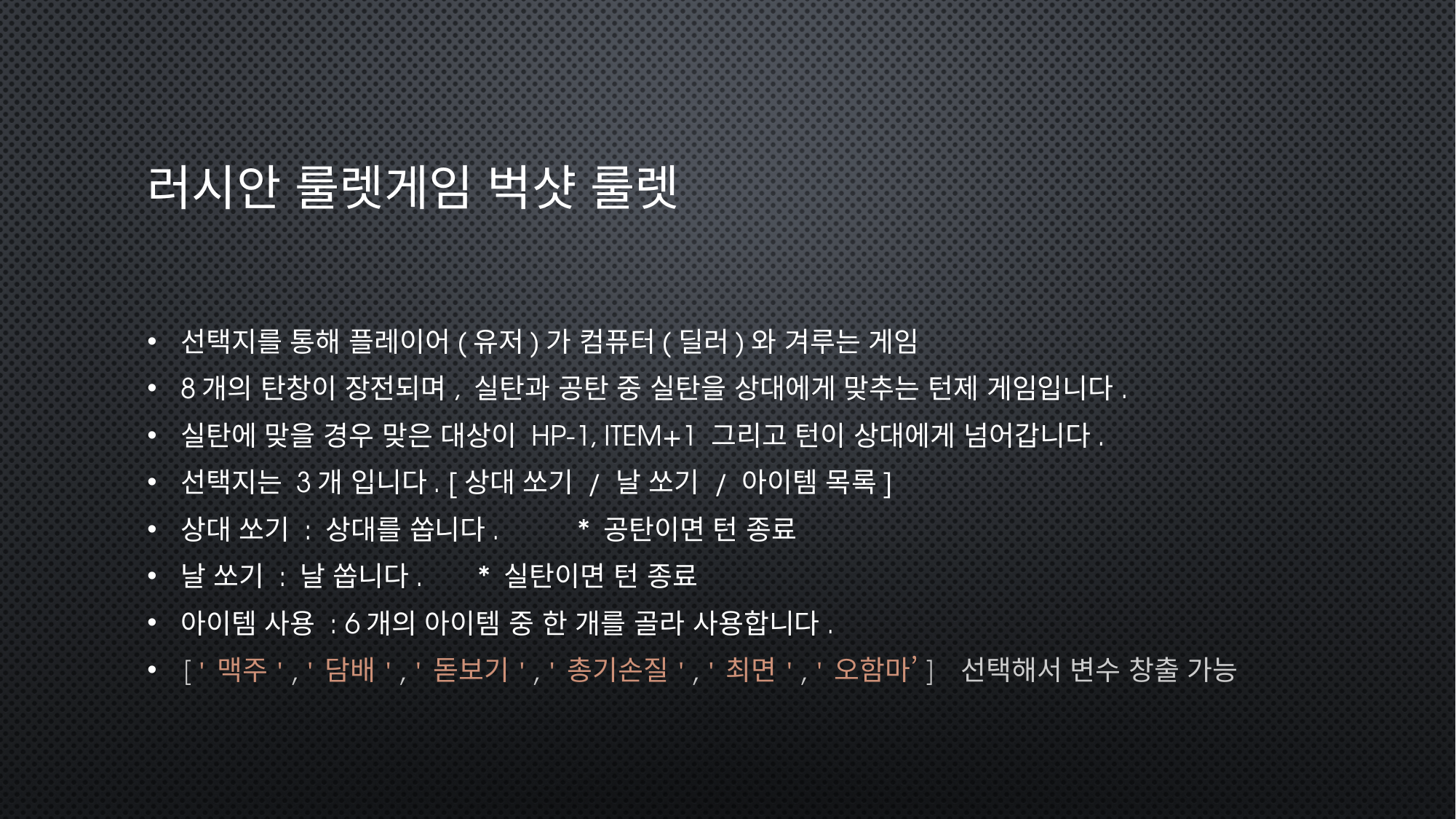

# 러시안 룰렛게임 벅샷 룰렛
선택지를 통해 플레이어(유저)가 컴퓨터(딜러)와 겨루는 게임
8개의 탄창이 장전되며, 실탄과 공탄 중 실탄을 상대에게 맞추는 턴제 게임입니다.
실탄에 맞을 경우 맞은 대상이 hp-1, item+1 그리고 턴이 상대에게 넘어갑니다.
선택지는 3개 입니다. [상대 쏘기 / 날 쏘기 / 아이템 목록]
상대 쏘기 : 상대를 쏩니다.		* 공탄이면 턴 종료
날 쏘기 : 날 쏩니다.			* 실탄이면 턴 종료
아이템 사용 : 6개의 아이템 중 한 개를 골라 사용합니다.
['맥주','담배','돋보기','총기손질','최면','오함마’] 선택해서 변수 창출 가능